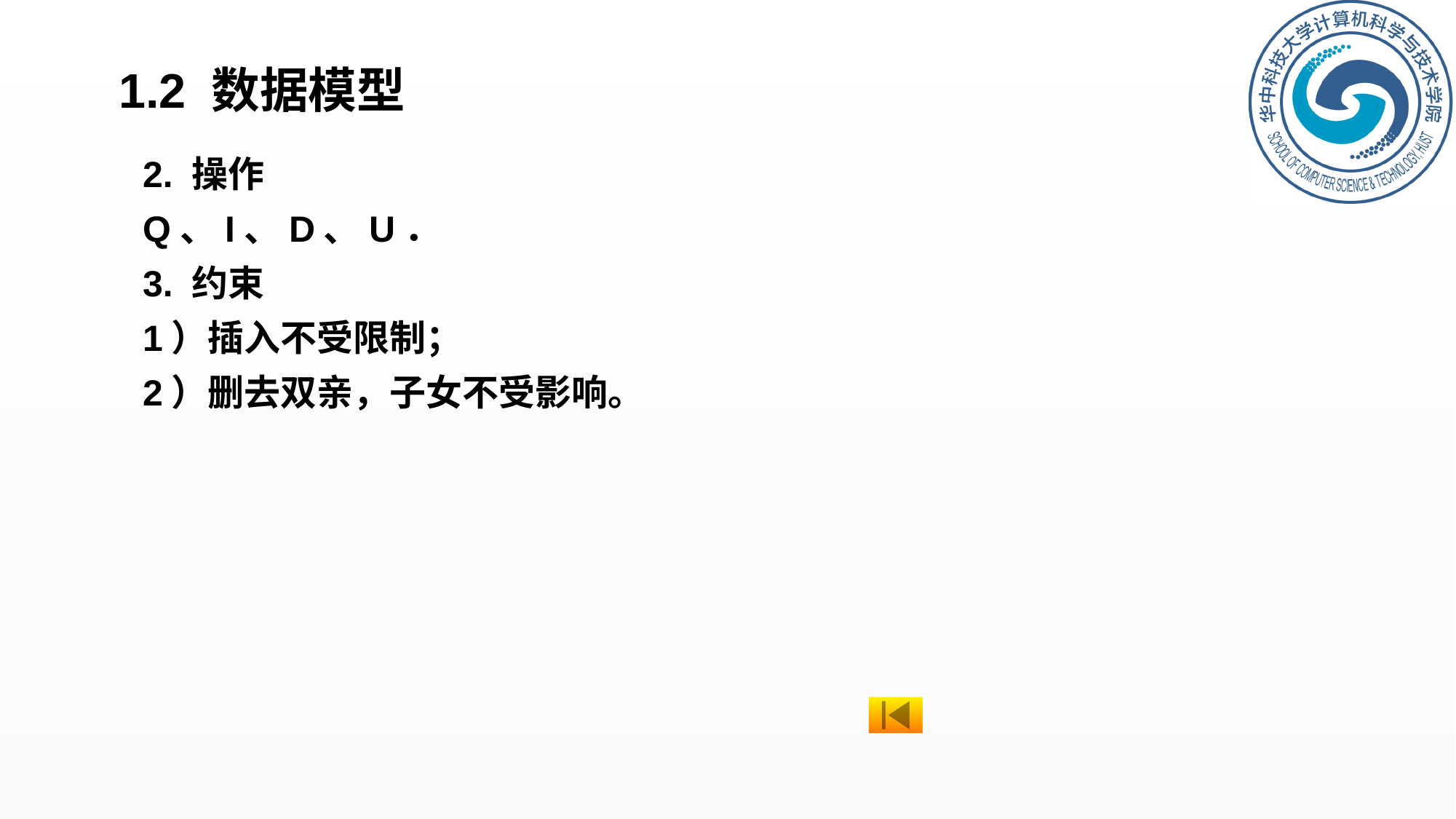

# 1.2 数据模型
2. 操作
Q、I、D、U．
3. 约束
1）插入不受限制；
2）删去双亲，子女不受影响。